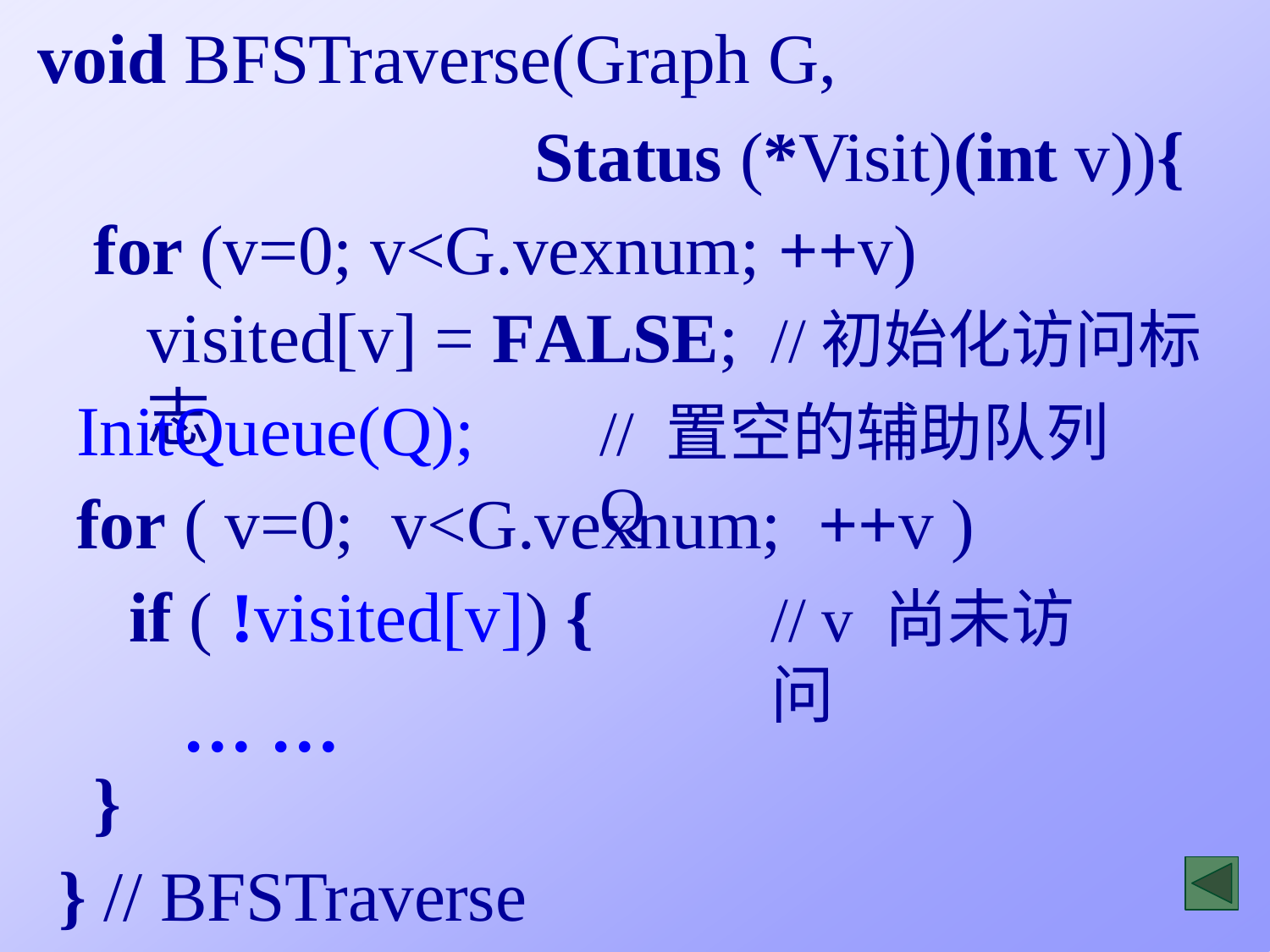

# void BFSTraverse(Graph G,
Status (*Visit)(int v)){  for (v=0; v<G.vexnum; ++v)
visited[v] = FALSE;	//初始化访问标志
InitQueue(Q);
// 置空的辅助队列Q
for ( v=0;	v<G.vexnum;	++v )
if ( !visited[v]) {
… …
// v 尚未访问
}
} // BFSTraverse